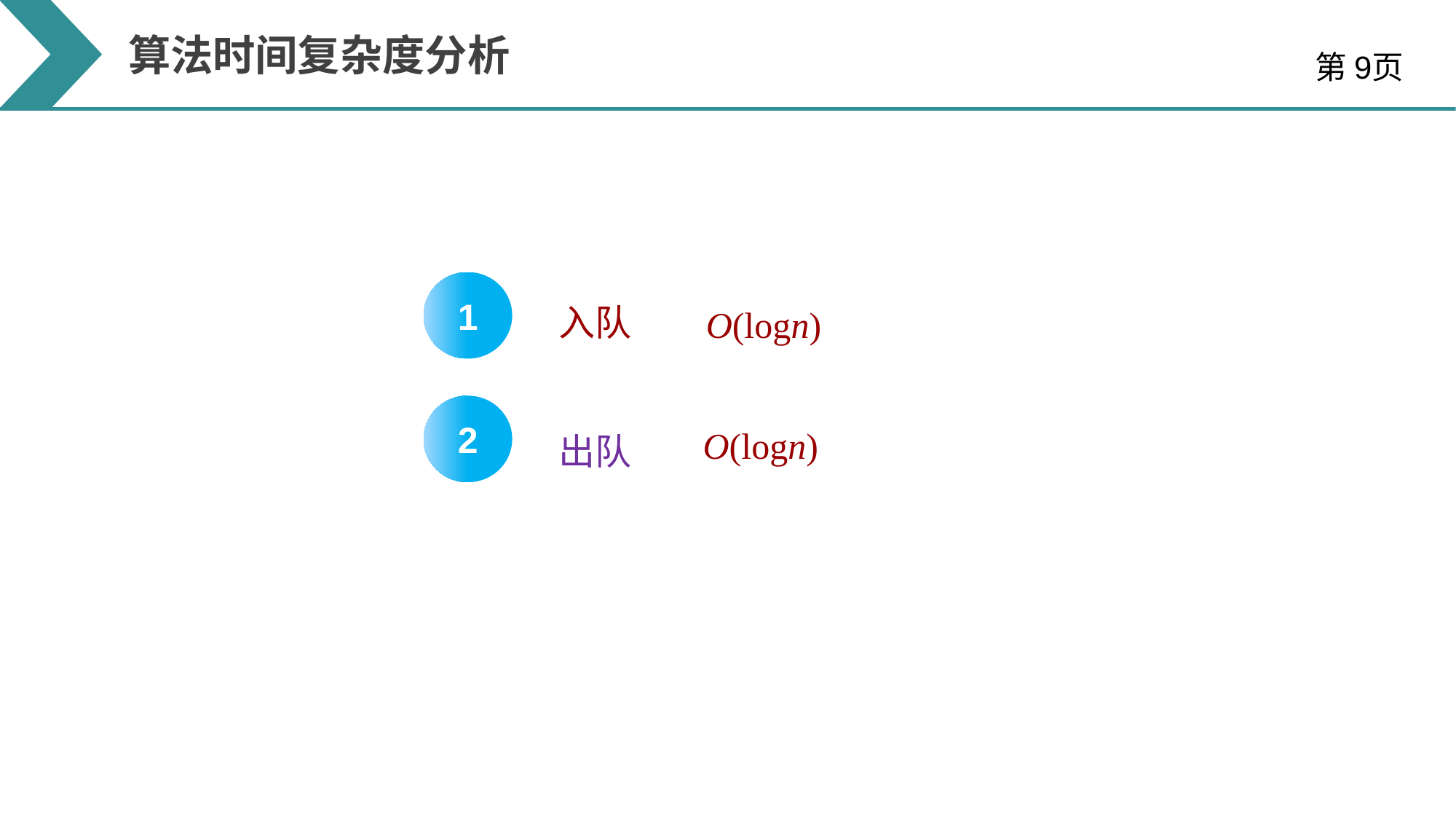

算法时间复杂度分析
第9页
1
入队
O(logn)
2
O(logn)
出队